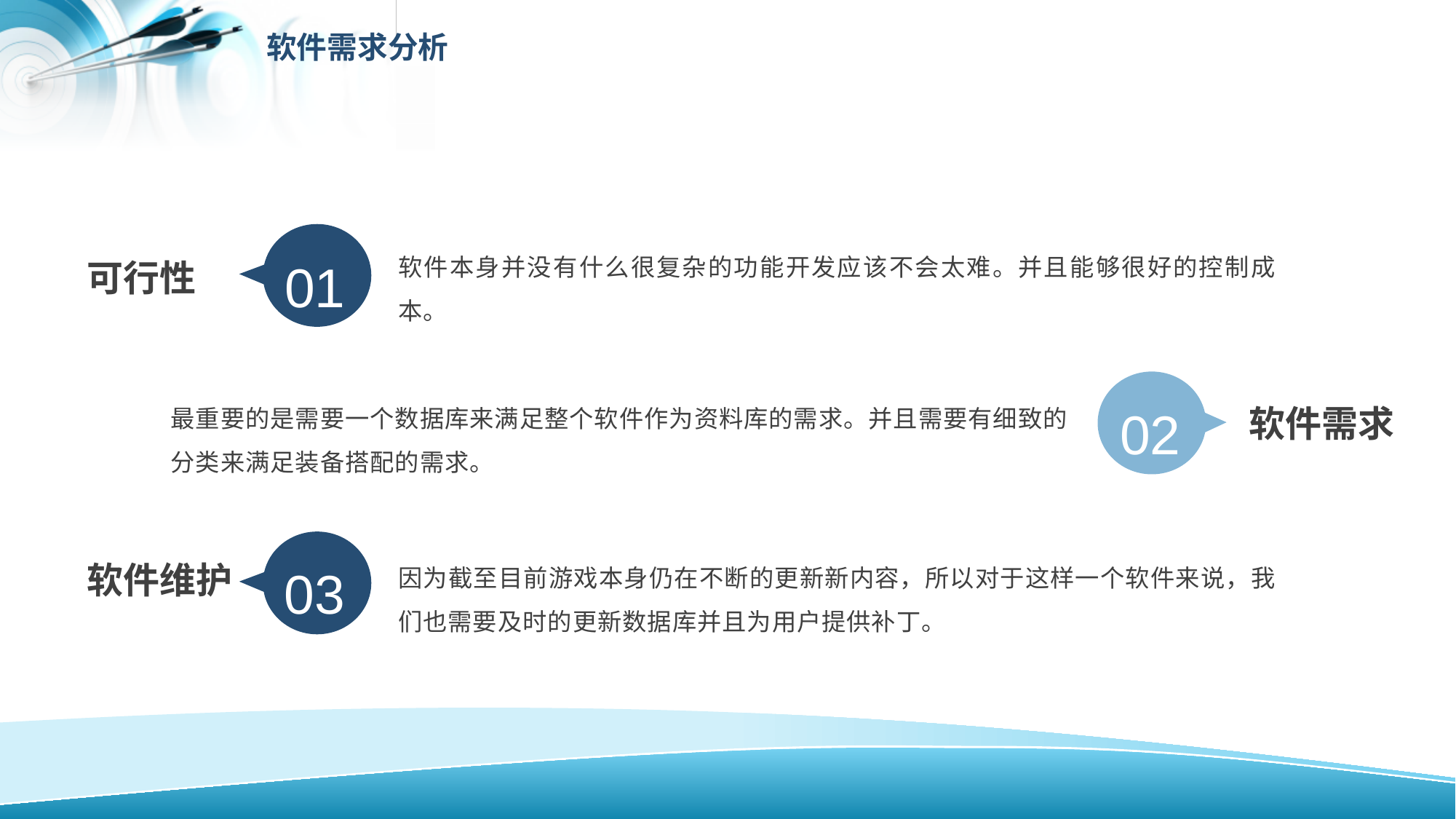

延迟符
软件需求分析
01

软件本身并没有什么很复杂的功能开发应该不会太难。并且能够很好的控制成本。
可行性
02

最重要的是需要一个数据库来满足整个软件作为资料库的需求。并且需要有细致的分类来满足装备搭配的需求。
软件需求
03

因为截至目前游戏本身仍在不断的更新新内容，所以对于这样一个软件来说，我们也需要及时的更新数据库并且为用户提供补丁。
软件维护